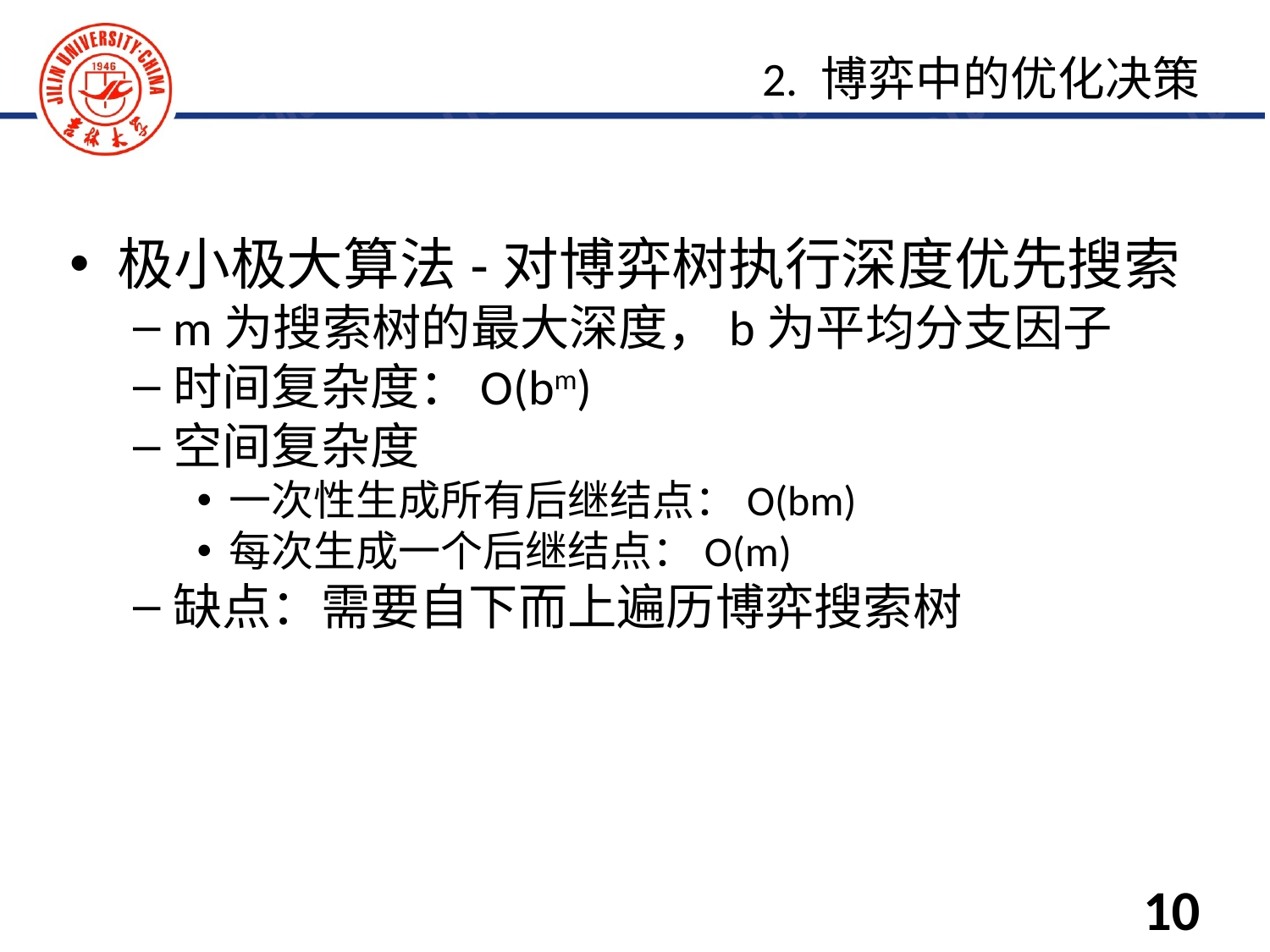

极小极大算法-对博弈树执行深度优先搜索
m为搜索树的最大深度，b为平均分支因子
时间复杂度：O(bm)
空间复杂度
一次性生成所有后继结点：O(bm)
每次生成一个后继结点：O(m)
缺点：需要自下而上遍历博弈搜索树
2. 博弈中的优化决策
10